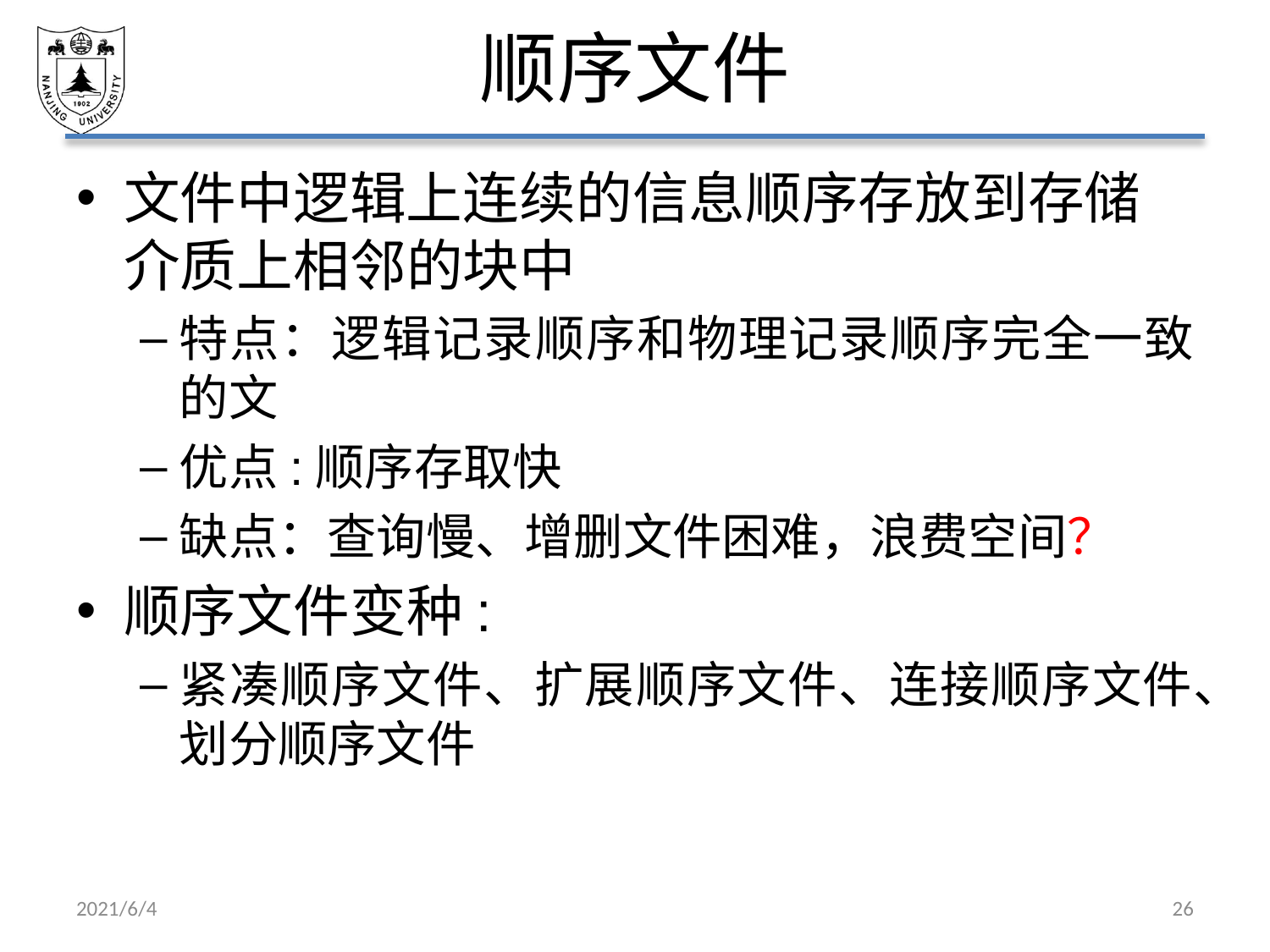

# 顺序文件
文件中逻辑上连续的信息顺序存放到存储介质上相邻的块中
特点：逻辑记录顺序和物理记录顺序完全一致的文
优点:顺序存取快
缺点：查询慢、增删文件困难，浪费空间？
顺序文件变种:
紧凑顺序文件、扩展顺序文件、连接顺序文件、划分顺序文件

2021/6/4
26